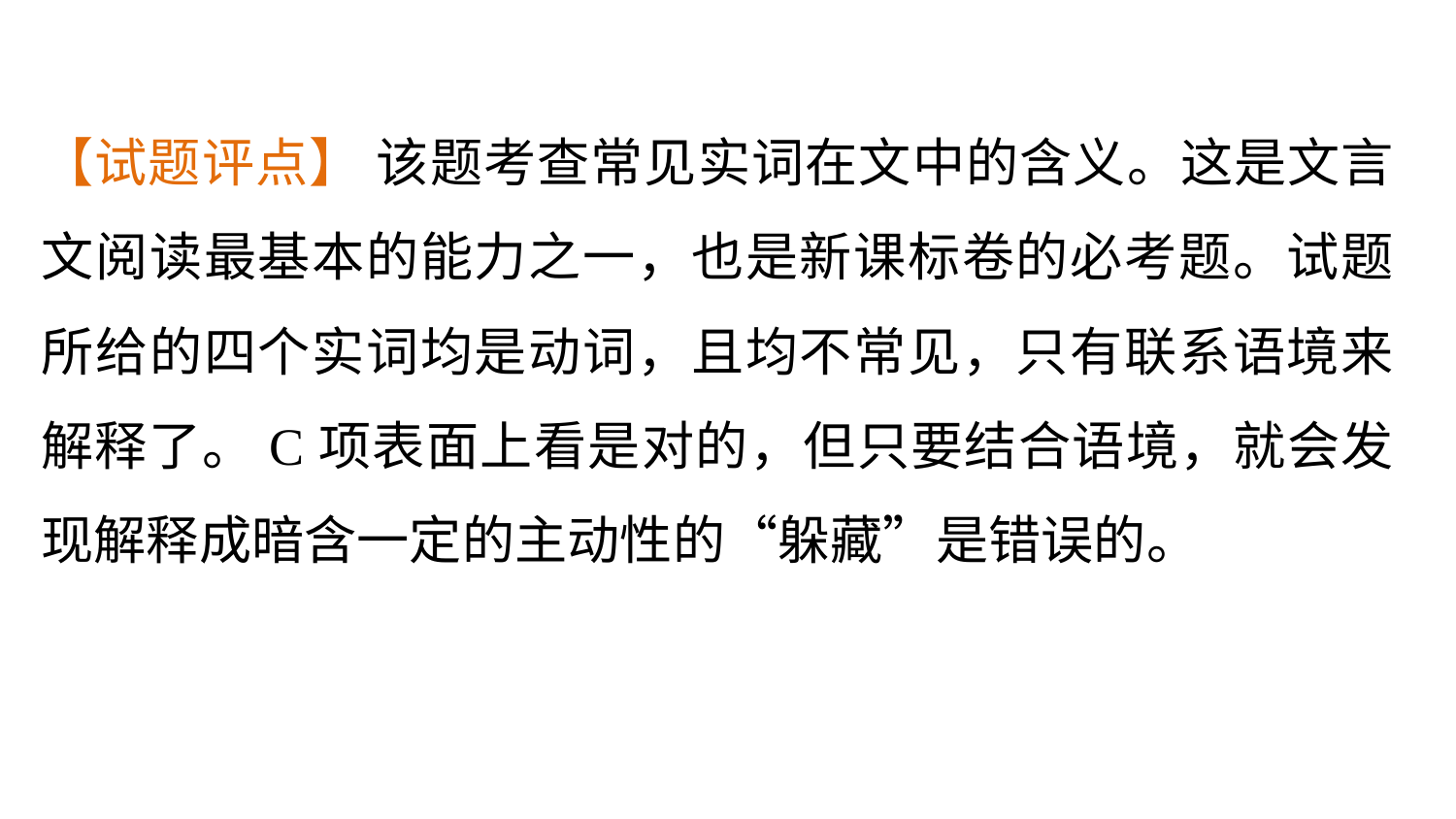

【试题评点】 该题考查常见实词在文中的含义。这是文言文阅读最基本的能力之一，也是新课标卷的必考题。试题所给的四个实词均是动词，且均不常见，只有联系语境来解释了。C项表面上看是对的，但只要结合语境，就会发现解释成暗含一定的主动性的“躲藏”是错误的。